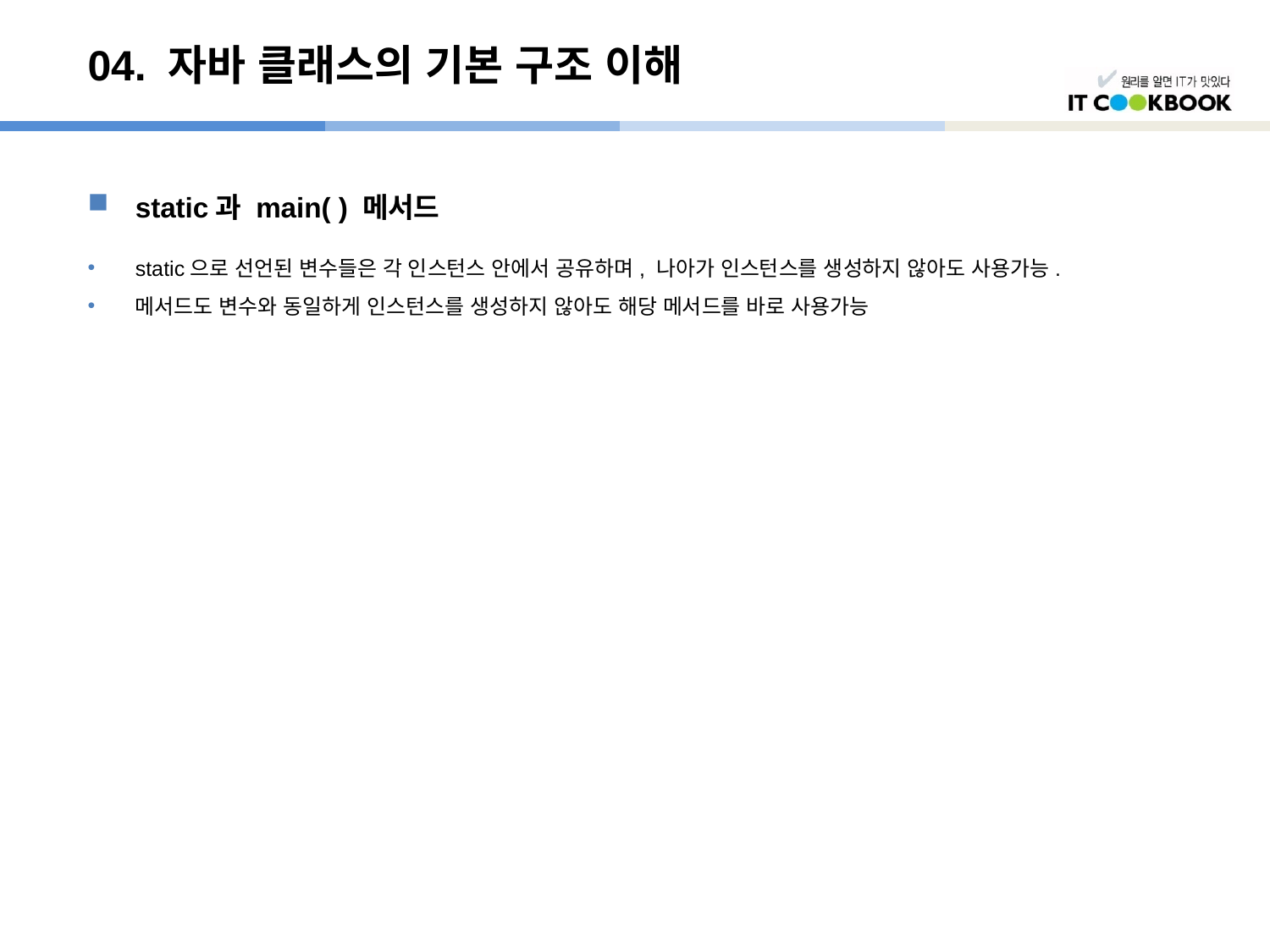

# 04. 자바 클래스의 기본 구조 이해
static과 main( ) 메서드
static으로 선언된 변수들은 각 인스턴스 안에서 공유하며, 나아가 인스턴스를 생성하지 않아도 사용가능.
메서드도 변수와 동일하게 인스턴스를 생성하지 않아도 해당 메서드를 바로 사용가능